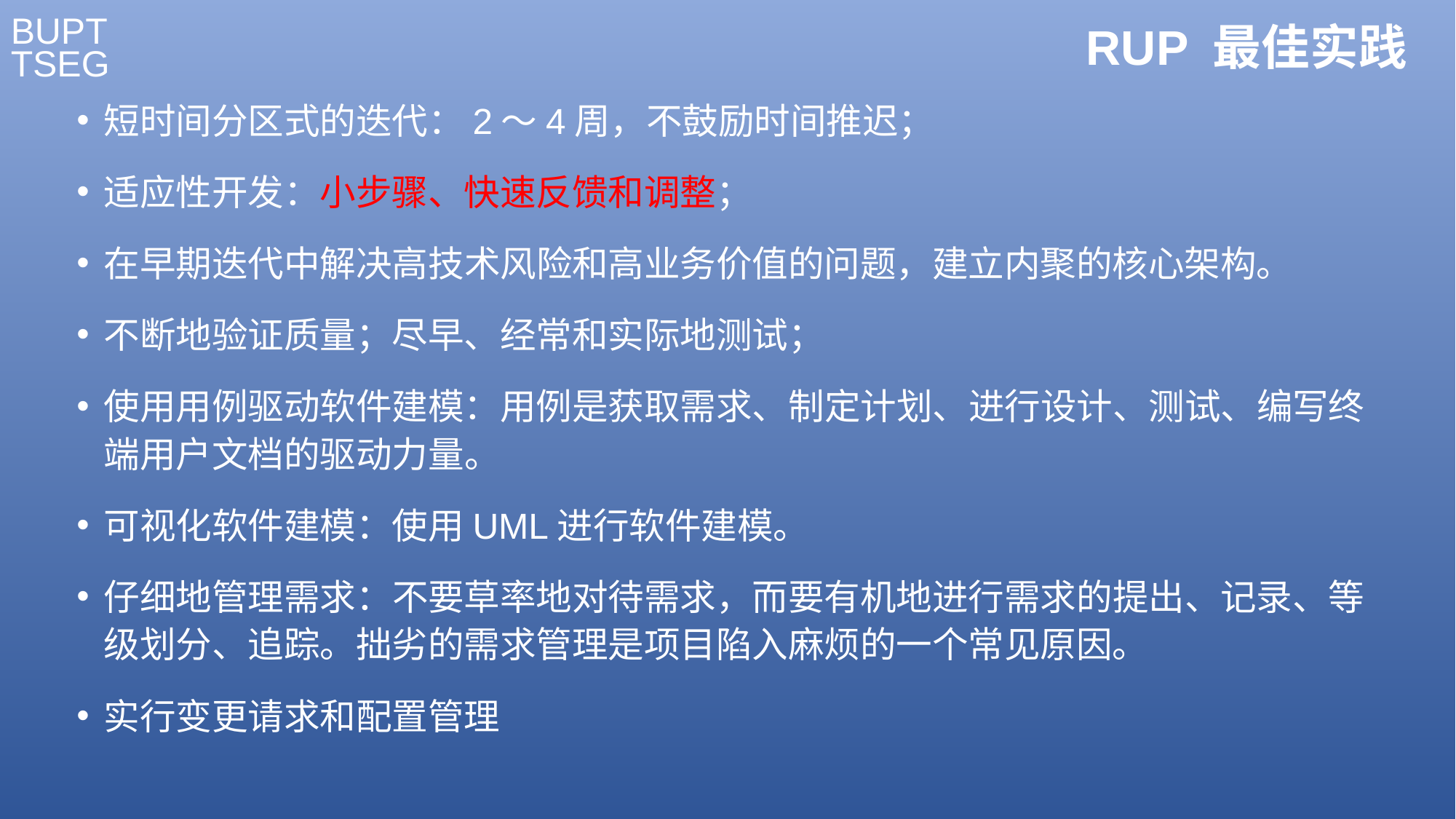

# RUP 最佳实践
短时间分区式的迭代：2～4周，不鼓励时间推迟；
适应性开发：小步骤、快速反馈和调整；
在早期迭代中解决高技术风险和高业务价值的问题，建立内聚的核心架构。
不断地验证质量；尽早、经常和实际地测试；
使用用例驱动软件建模：用例是获取需求、制定计划、进行设计、测试、编写终端用户文档的驱动力量。
可视化软件建模：使用UML进行软件建模。
仔细地管理需求：不要草率地对待需求，而要有机地进行需求的提出、记录、等级划分、追踪。拙劣的需求管理是项目陷入麻烦的一个常见原因。
实行变更请求和配置管理